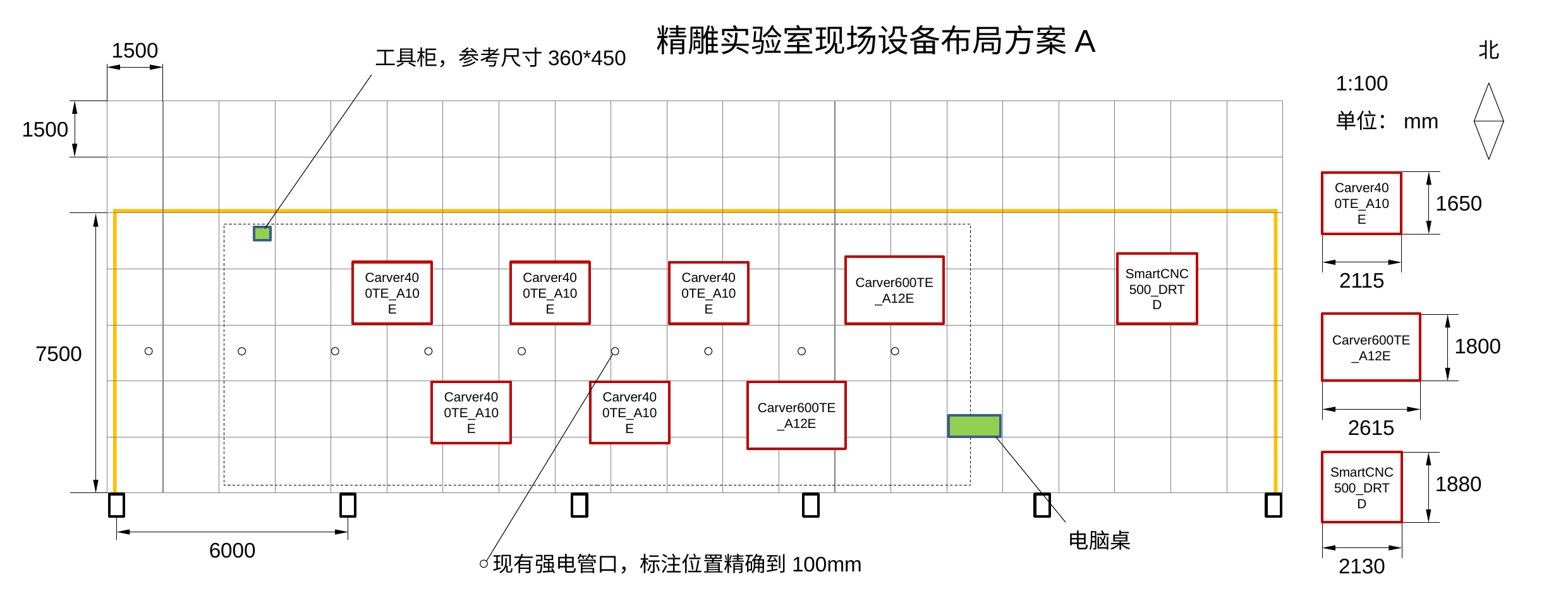

精雕实验室现场设备布局方案A
工具柜，参考尺寸360*450
Carver400TE_A10E
1650
2115

SmartCNC500_DRTD
Carver600TE_A12E
Carver400TE_A10E
Carver400TE_A10E
Carver400TE_A10E
Carver600TE_A12E
1800
2615
Carver400TE_A10E
Carver400TE_A10E
Carver600TE_A12E

电脑桌
SmartCNC500_DRTD
1880
2130
现有强电管口，标注位置精确到100mm